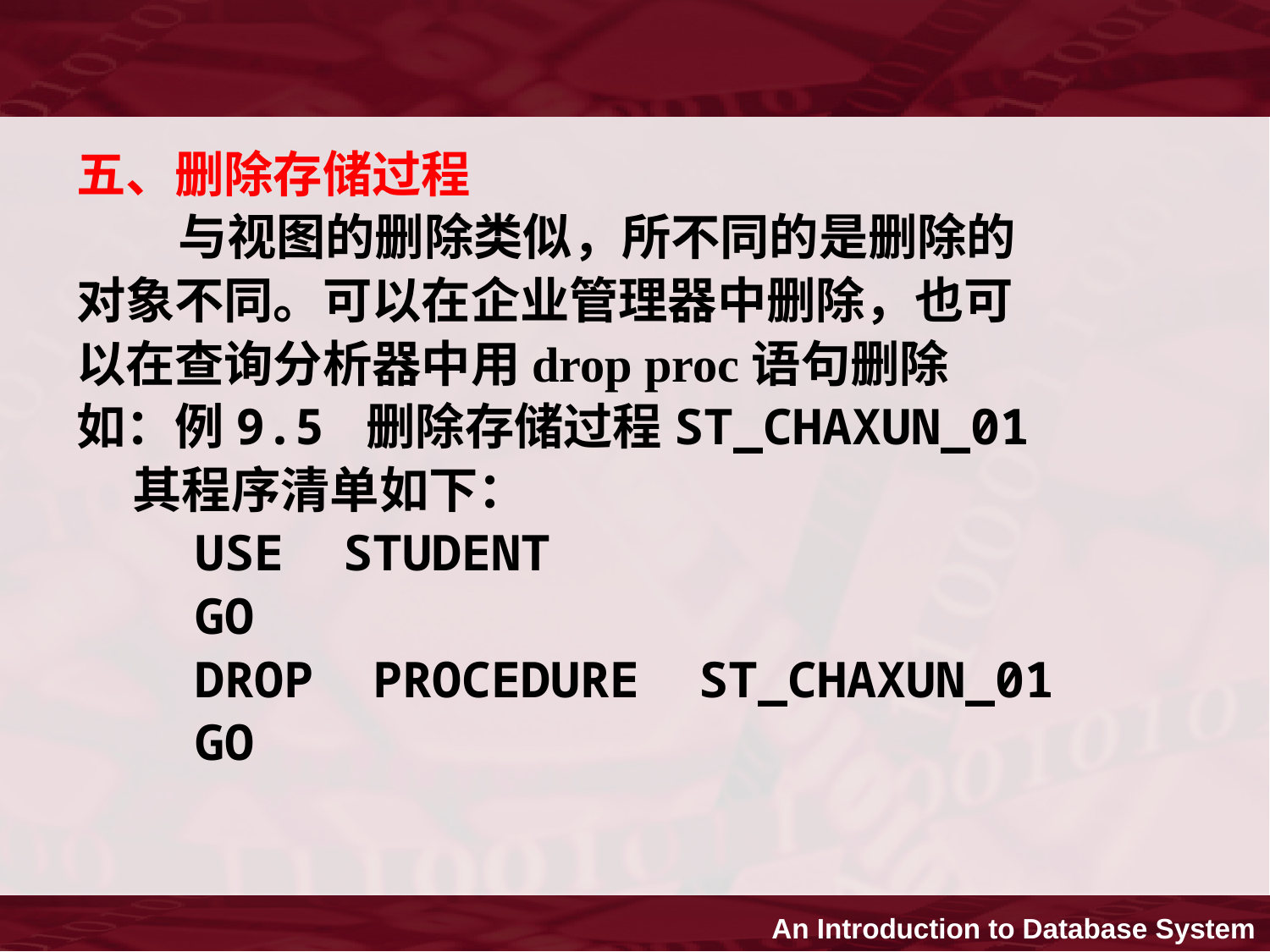

五、删除存储过程
        与视图的删除类似，所不同的是删除的
对象不同。可以在企业管理器中删除，也可
以在查询分析器中用drop proc语句删除
如：例9.5 删除存储过程ST_CHAXUN_01
    其程序清单如下：
    USE  STUDENT
    GO
    DROP  PROCEDURE  ST_CHAXUN_01
    GO